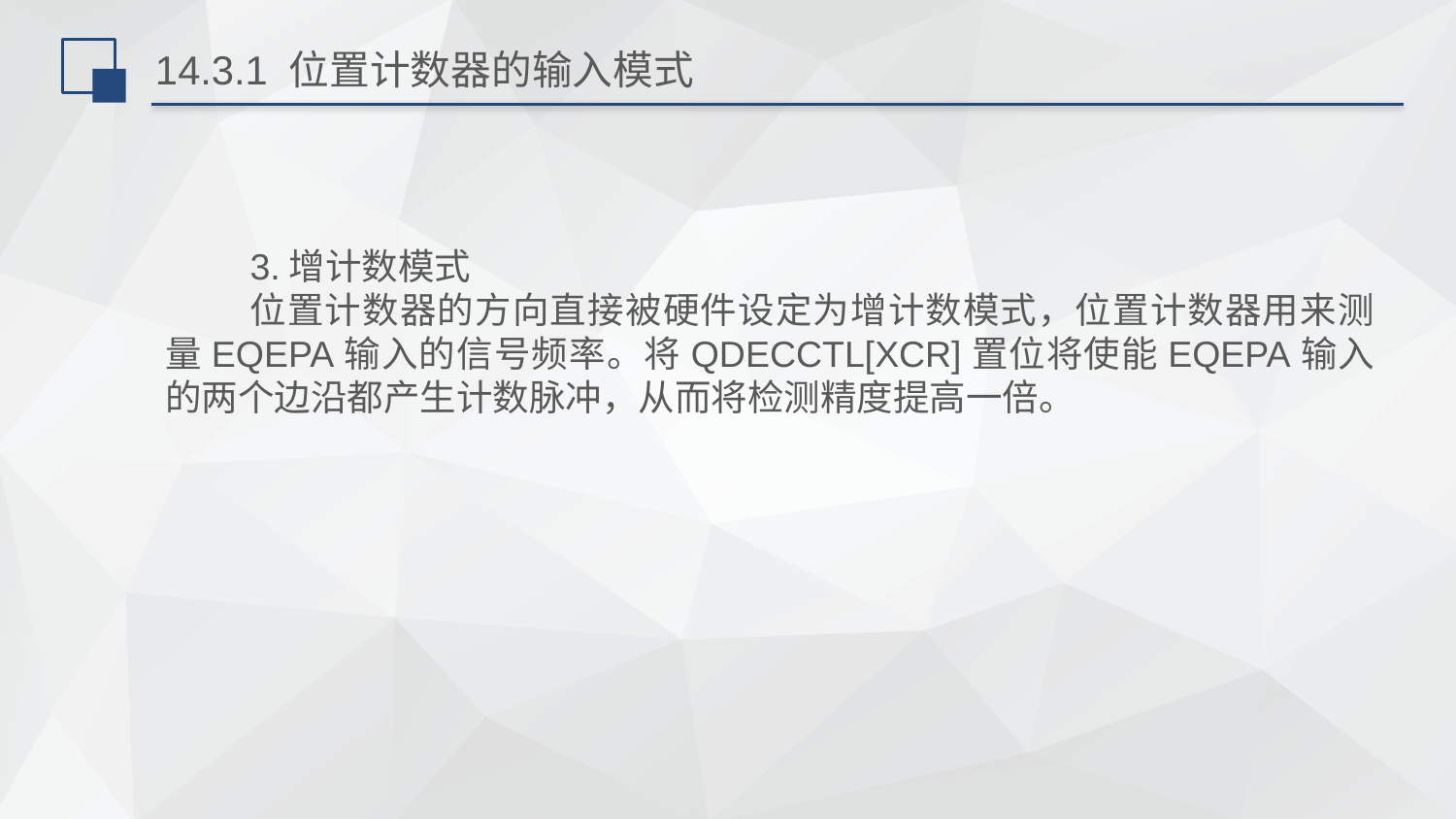

# 14.3.1 位置计数器的输入模式
3.增计数模式
位置计数器的方向直接被硬件设定为增计数模式，位置计数器用来测量EQEPA输入的信号频率。将QDECCTL[XCR]置位将使能EQEPA输入的两个边沿都产生计数脉冲，从而将检测精度提高一倍。